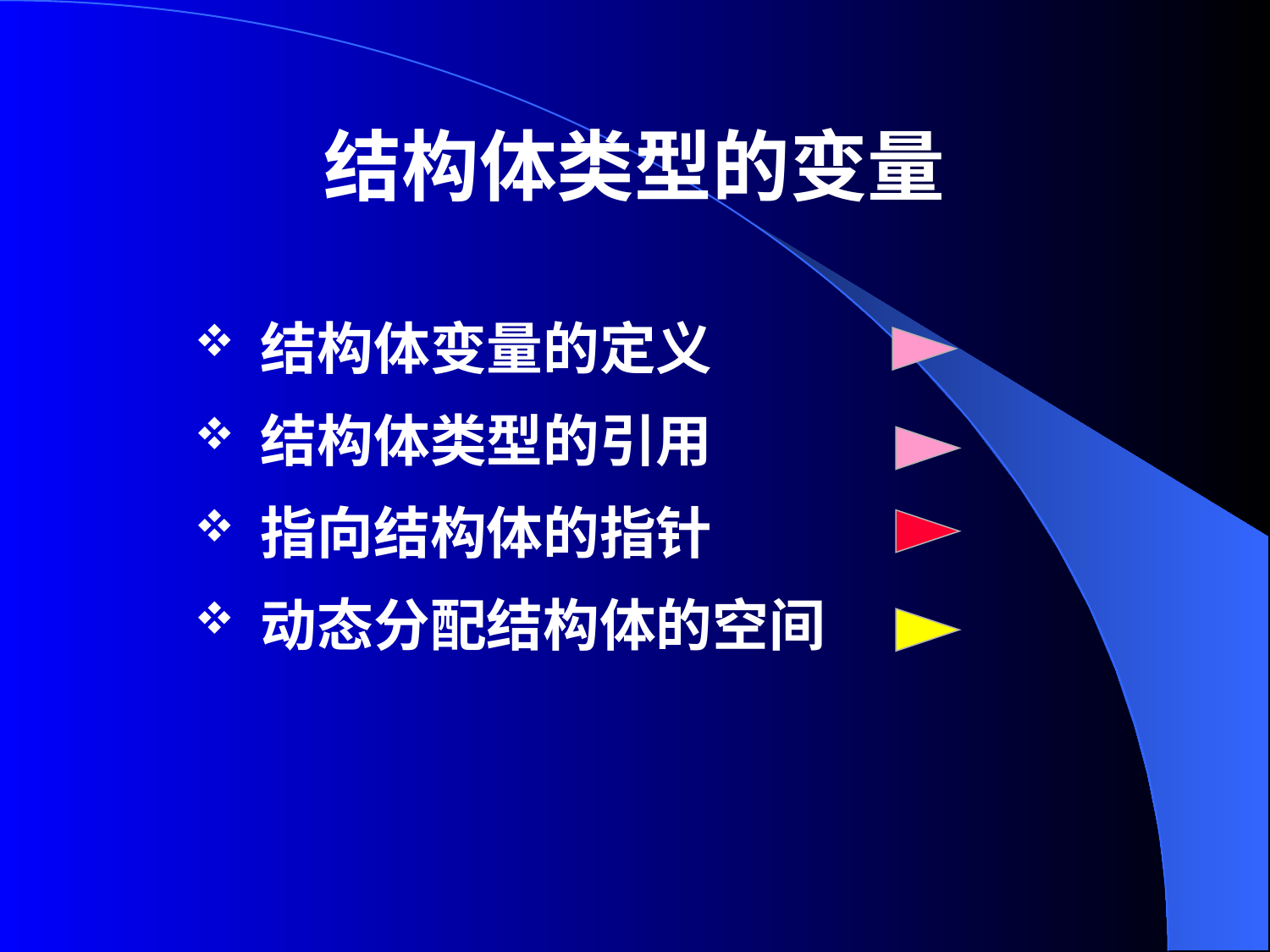

# 结构体类型的变量
结构体变量的定义
结构体类型的引用
指向结构体的指针
动态分配结构体的空间